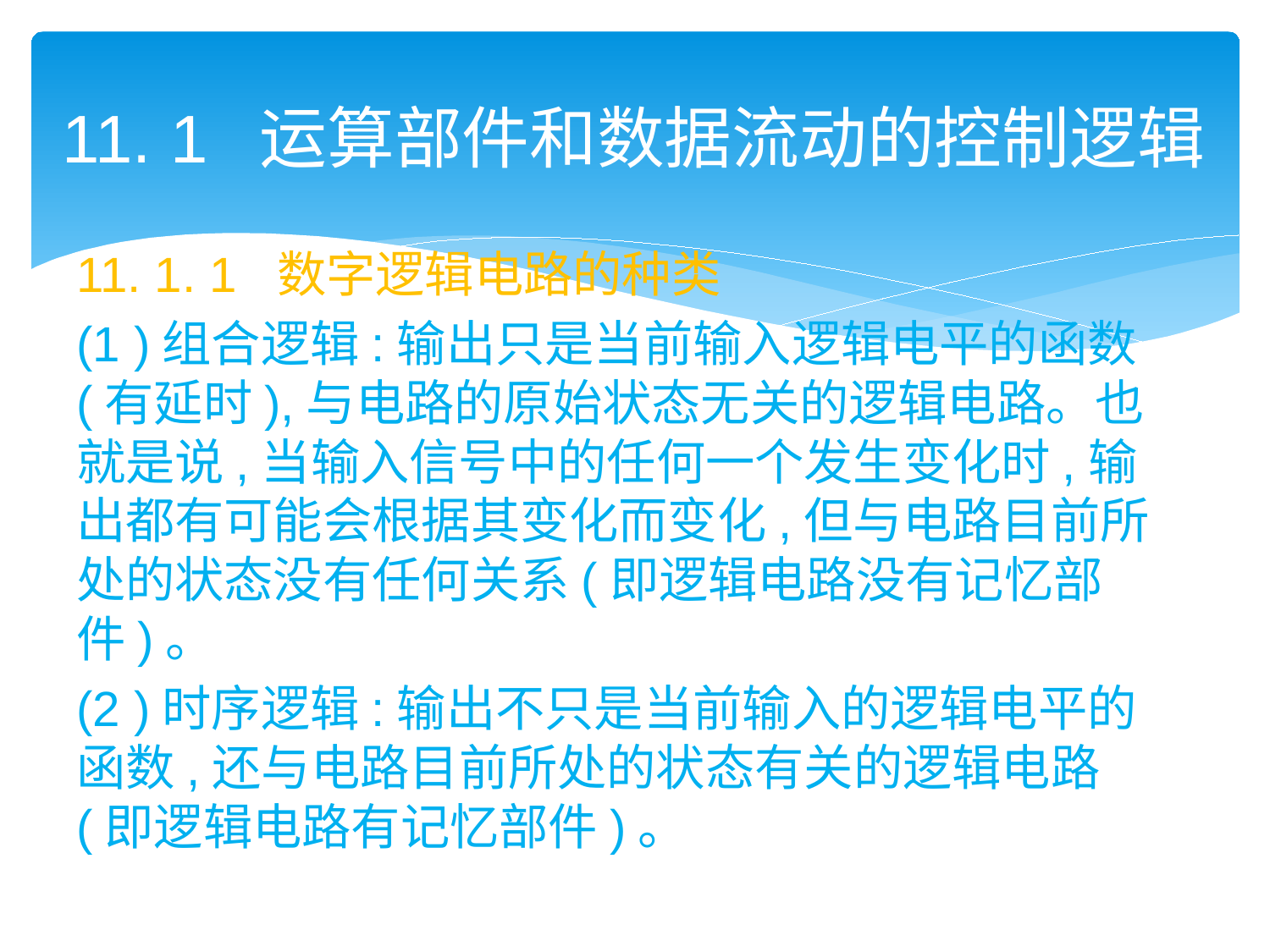

# 11. 1  运算部件和数据流动的控制逻辑
11. 1. 1  数字逻辑电路的种类
(1 )组合逻辑:输出只是当前输入逻辑电平的函数(有延时),与电路的原始状态无关的逻辑电路。也就是说,当输入信号中的任何一个发生变化时,输出都有可能会根据其变化而变化,但与电路目前所处的状态没有任何关系(即逻辑电路没有记忆部件)。
(2 )时序逻辑:输出不只是当前输入的逻辑电平的函数,还与电路目前所处的状态有关的逻辑电路(即逻辑电路有记忆部件)。